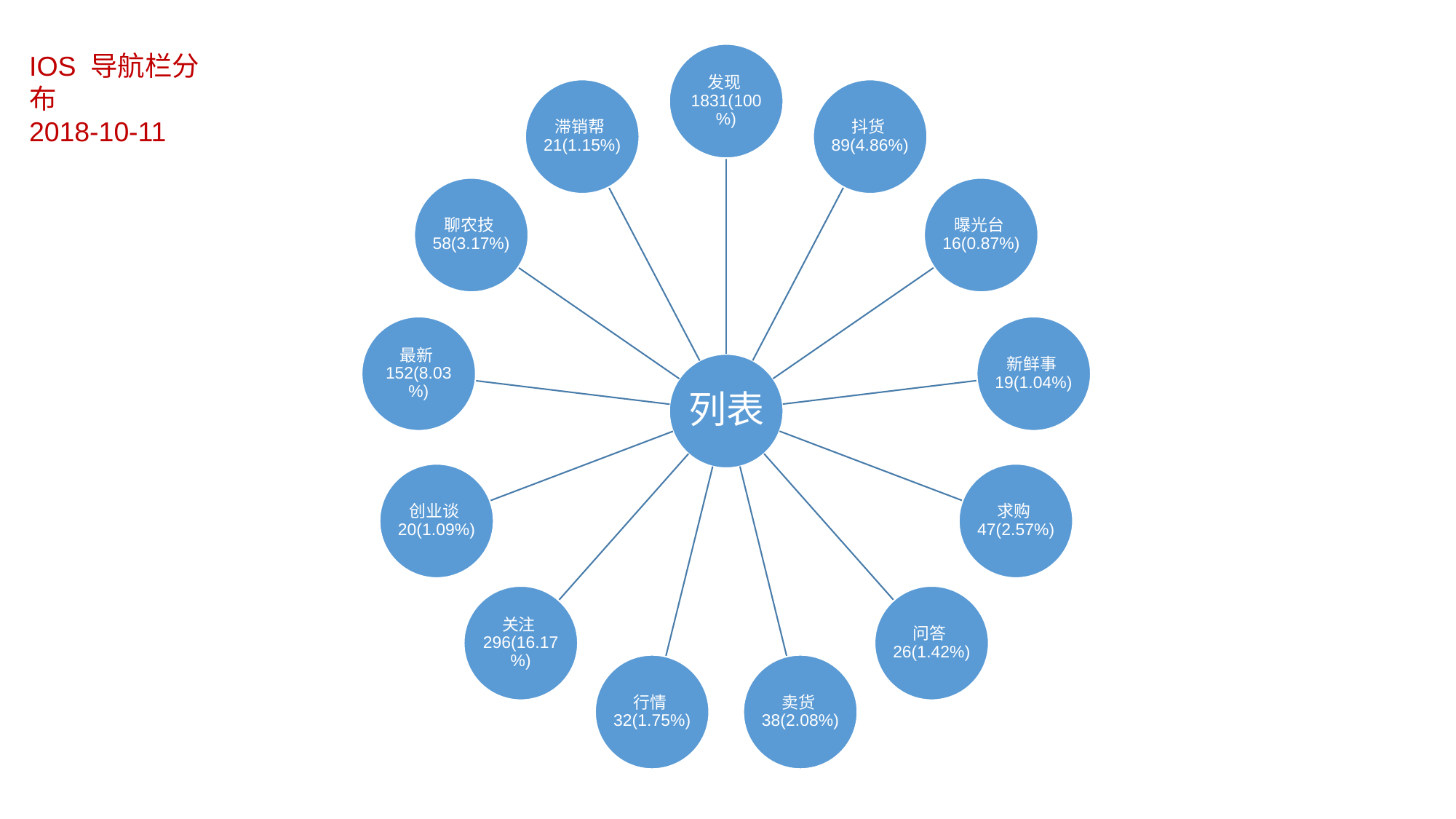

IOS 导航栏分布
2018-10-11
列表

发现1831(100%)

抖货89(4.86%)

曝光台16(0.87%)

新鲜事19(1.04%)

求购47(2.57%)

问答26(1.42%)

卖货38(2.08%)

行情32(1.75%)

关注296(16.17%)

创业谈20(1.09%)

最新152(8.03%)

聊农技58(3.17%)

滞销帮21(1.15%)